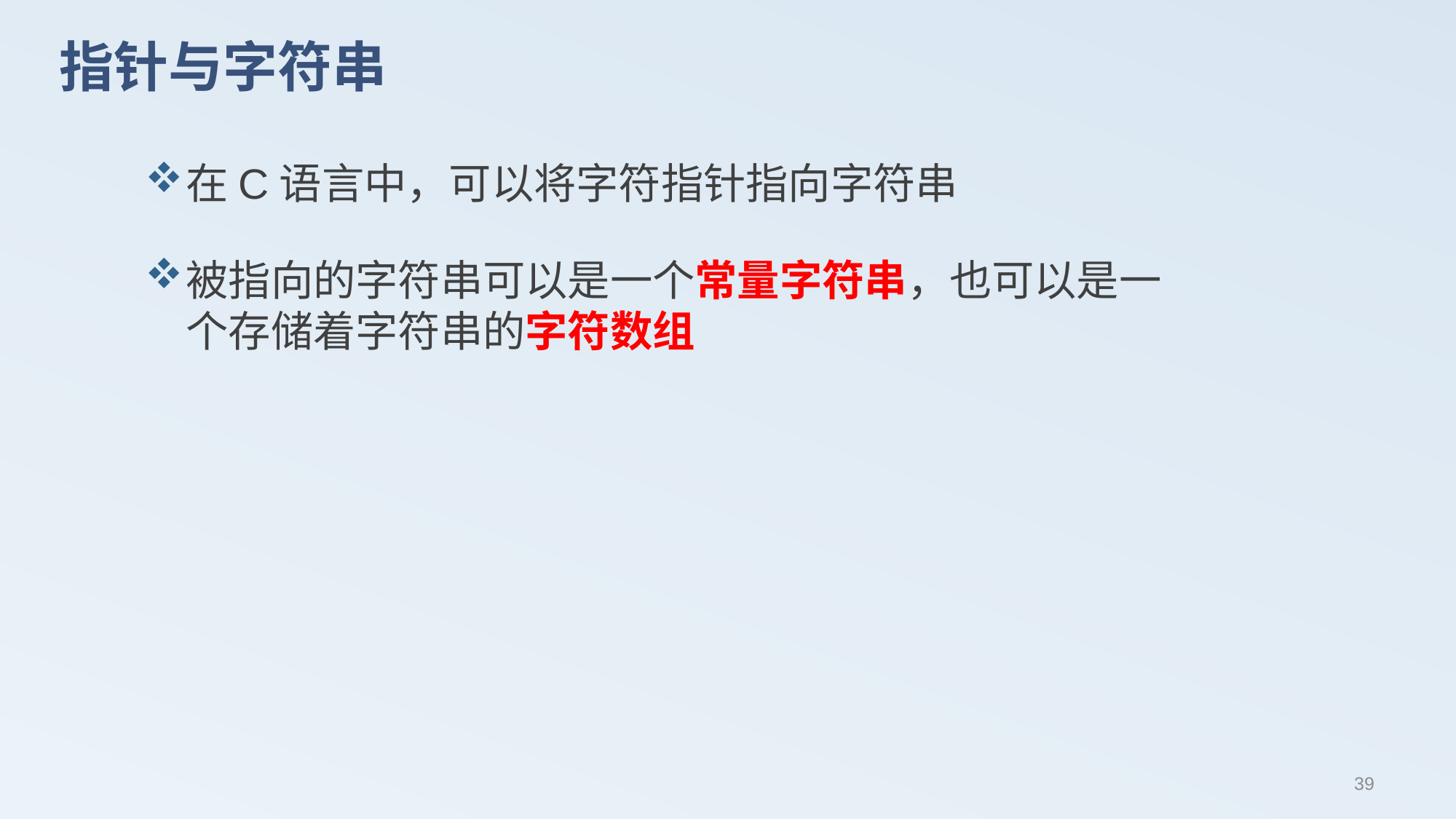

# 指针与字符串
在C语言中，可以将字符指针指向字符串
被指向的字符串可以是一个常量字符串，也可以是一个存储着字符串的字符数组